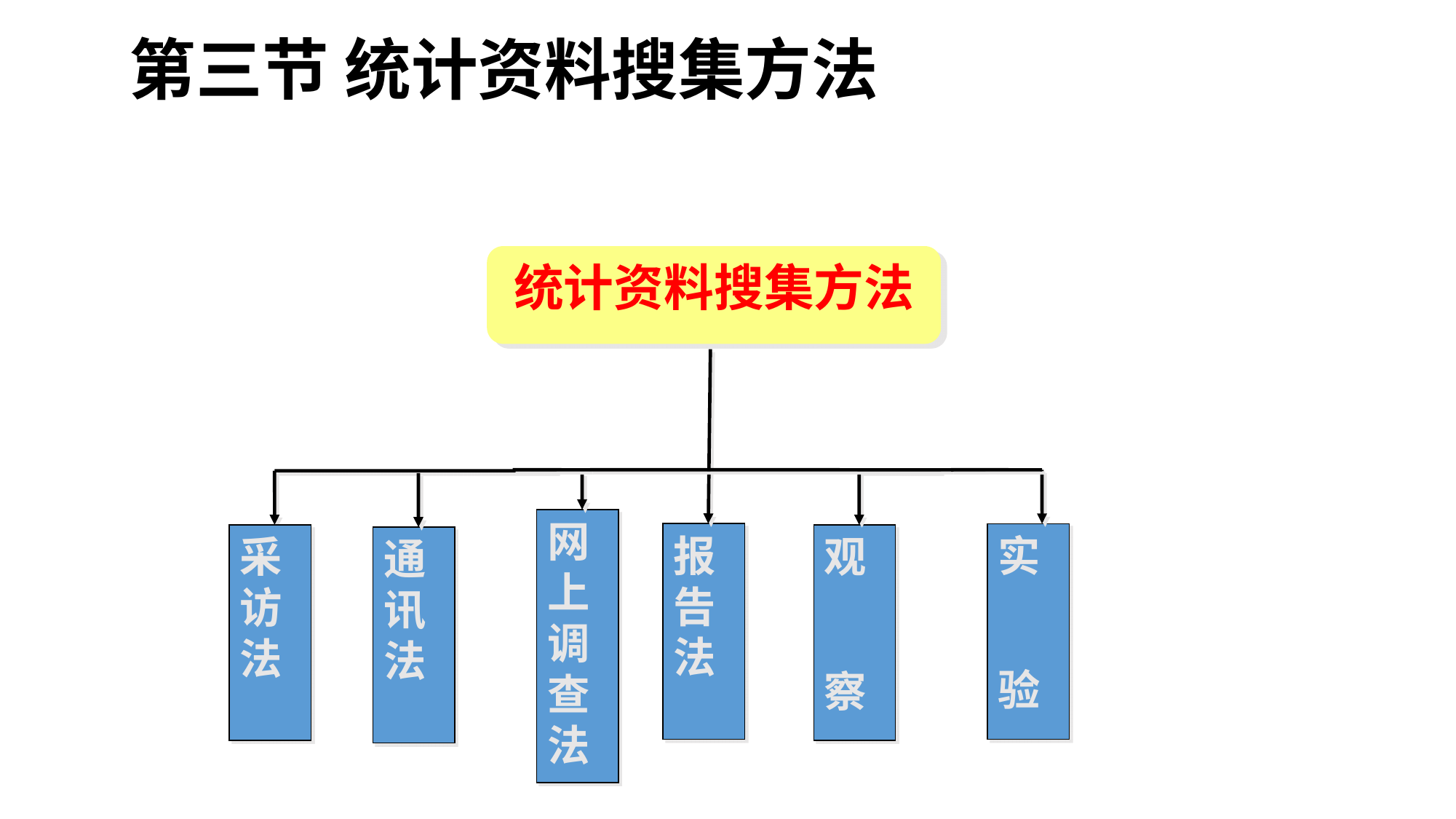

# 第三节 统计资料搜集方法
统计资料搜集方法

实

验

通讯法
网上调查法
报告法
采访法
观

察